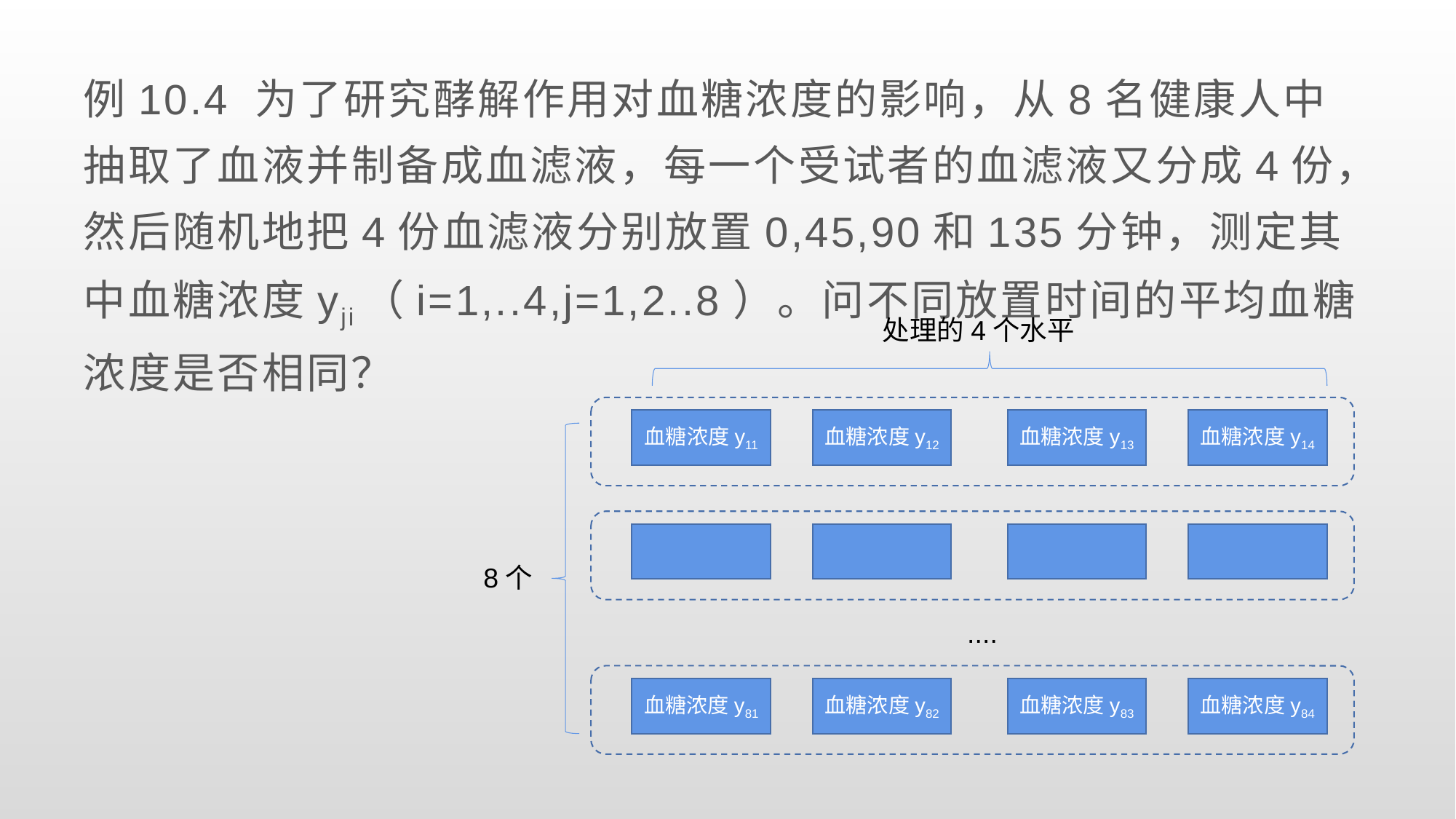

例10.4 为了研究酵解作用对血糖浓度的影响，从8名健康人中抽取了血液并制备成血滤液，每一个受试者的血滤液又分成4份，然后随机地把4份血滤液分别放置0,45,90和135分钟，测定其中血糖浓度yji（i=1,..4,j=1,2..8）。问不同放置时间的平均血糖浓度是否相同？

处理的4个水平

血糖浓度y11
血糖浓度y12
血糖浓度y13
血糖浓度y14

....

血糖浓度y81
血糖浓度y82
血糖浓度y83
血糖浓度y84

8个